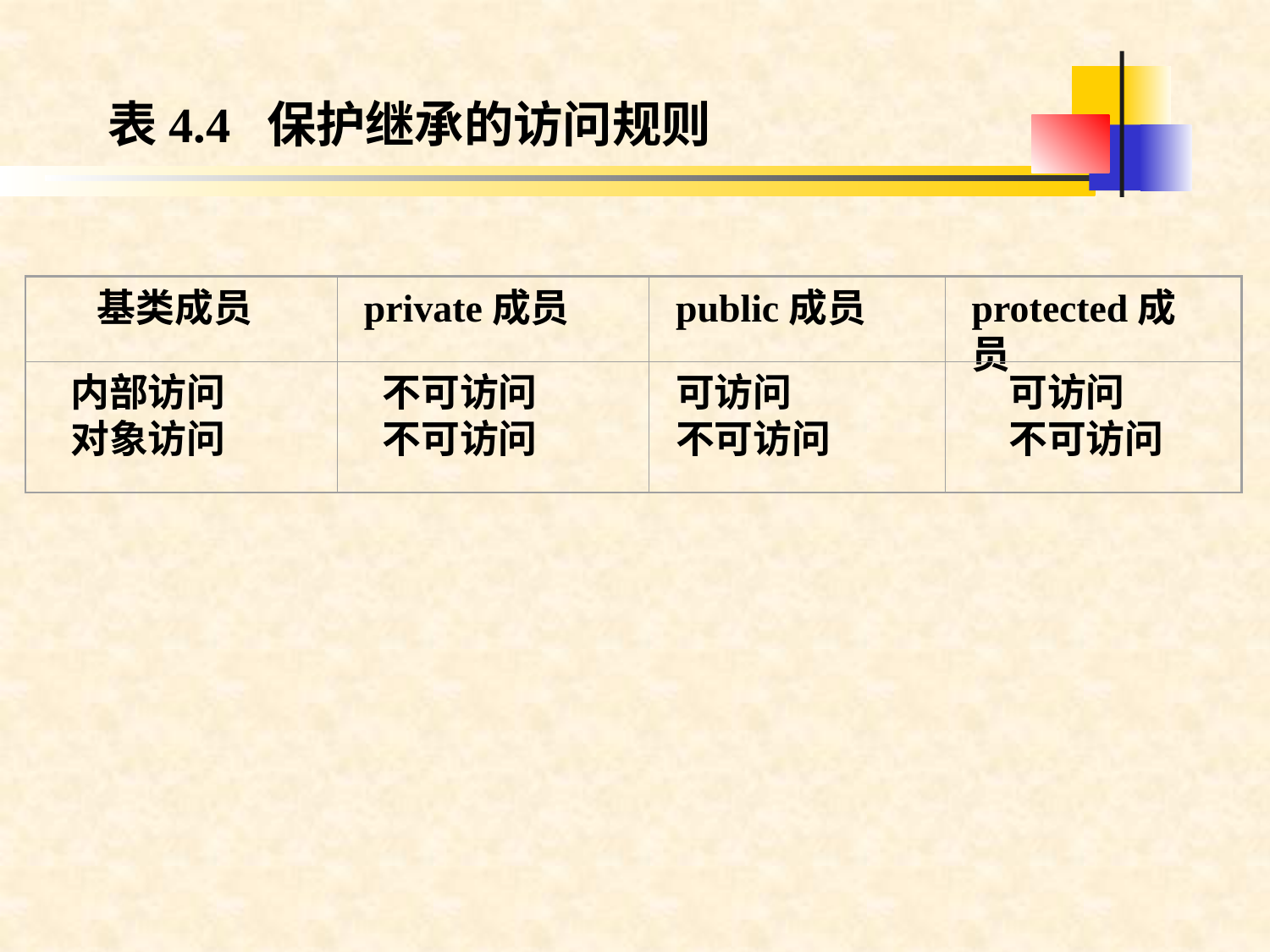

表4.4  保护继承的访问规则

    基类成员

private成员

public成员

protected成员

 内部访问
 对象访问

不可访问
不可访问

可访问
不可访问

可访问
不可访问